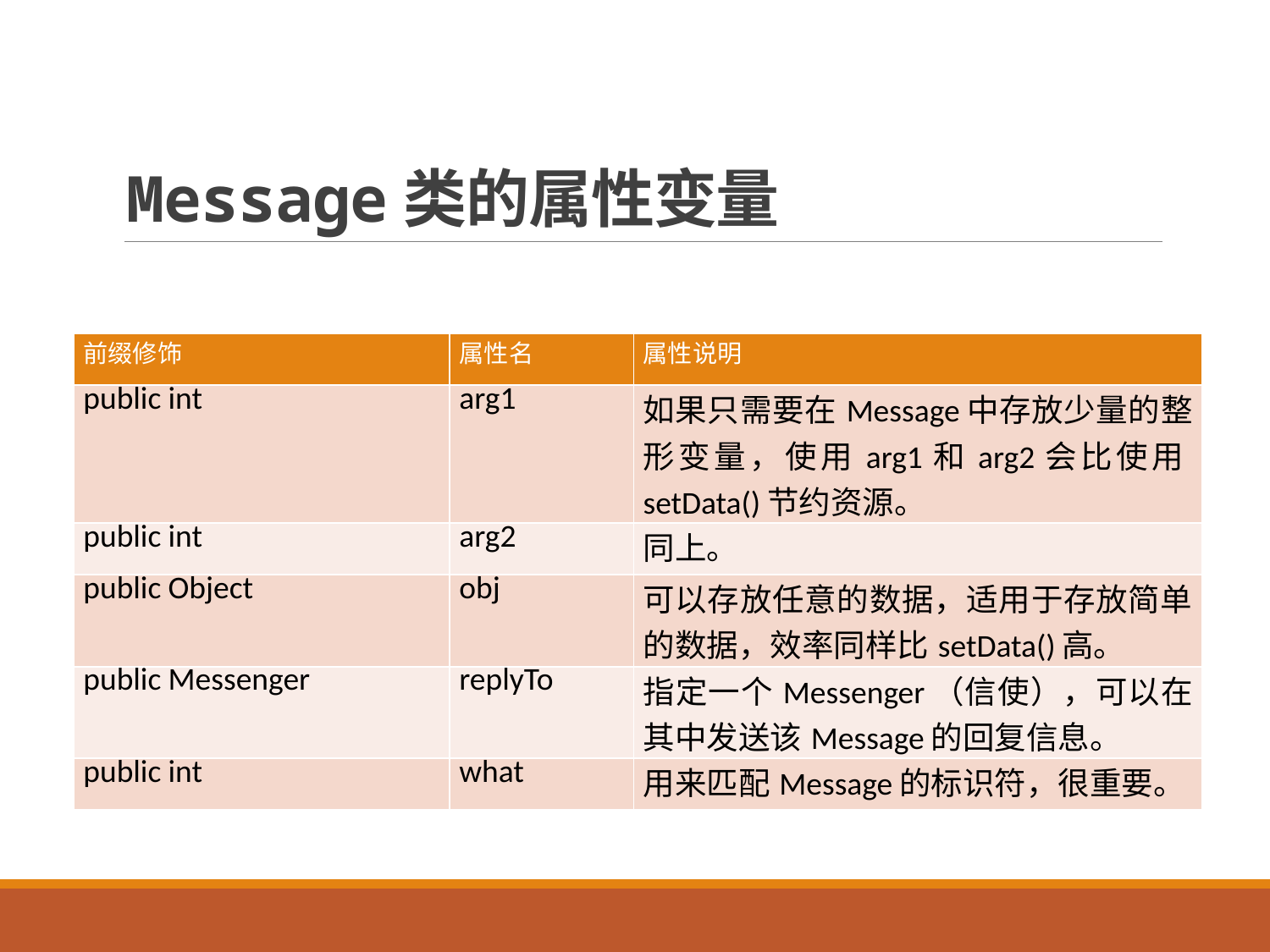

# Message类的属性变量
| 前缀修饰 | 属性名 | 属性说明 |
| --- | --- | --- |
| public int | arg1 | 如果只需要在Message中存放少量的整形变量，使用arg1和arg2会比使用setData()节约资源。 |
| public int | arg2 | 同上。 |
| public Object | obj | 可以存放任意的数据，适用于存放简单的数据，效率同样比setData()高。 |
| public Messenger | replyTo | 指定一个Messenger（信使），可以在其中发送该Message的回复信息。 |
| public int | what | 用来匹配Message的标识符，很重要。 |